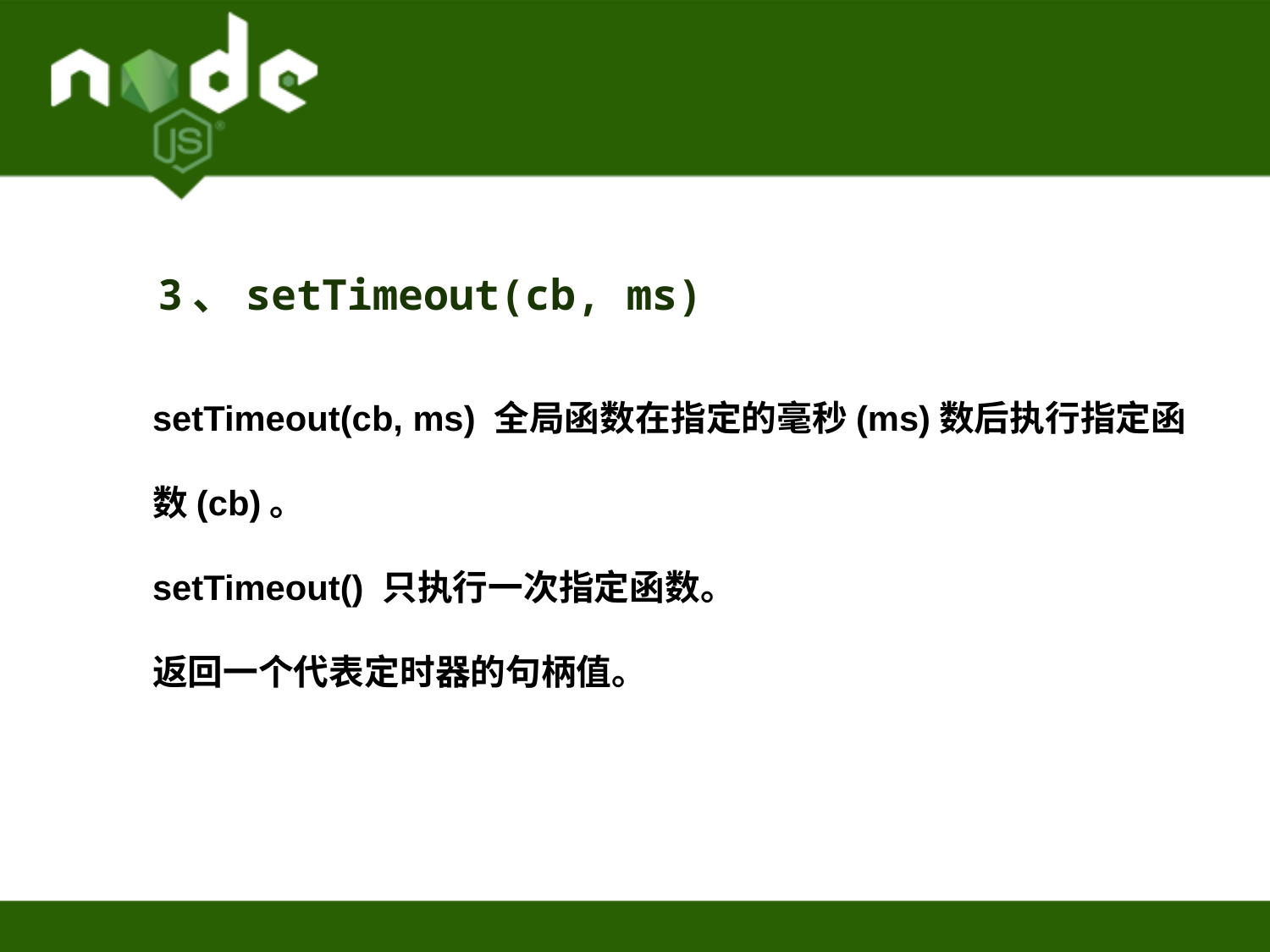

3、setTimeout(cb, ms)
setTimeout(cb, ms) 全局函数在指定的毫秒(ms)数后执行指定函数(cb)。
setTimeout() 只执行一次指定函数。
返回一个代表定时器的句柄值。